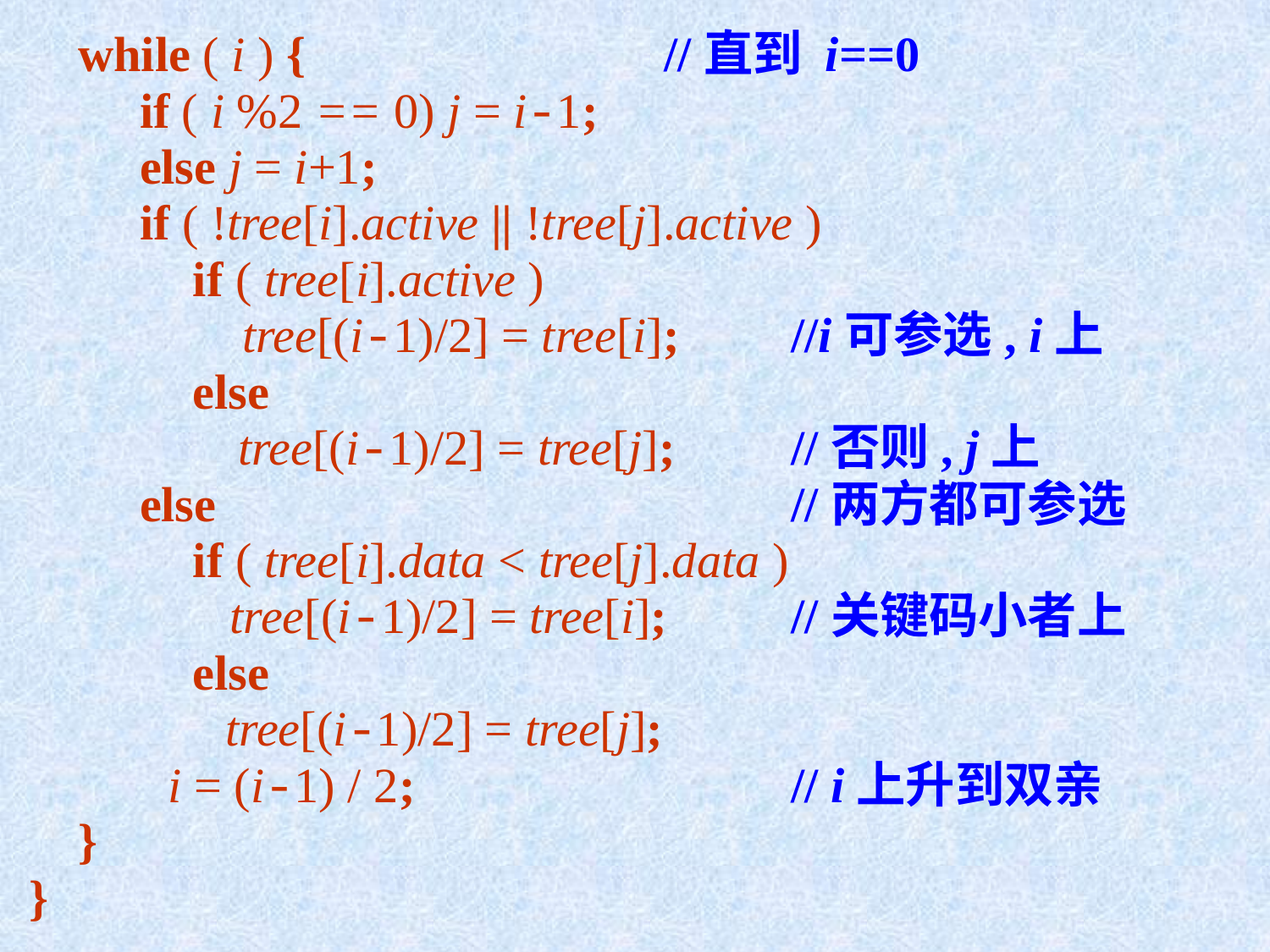

while ( i ) {                             	//直到 i==0
         if ( i %2 == 0) j = i-1;
         else j = i+1;
         if ( !tree[i].active || !tree[j].active )
 	   if ( tree[i].active )
 	       tree[(i-1)/2] = tree[i];       	//i可参选, i上
	   else
                 tree[(i-1)/2] = tree[j];   	//否则, j上
         else					//两方都可参选
	   if ( tree[i].data < tree[j].data )
	      tree[(i-1)/2] = tree[i];        	//关键码小者上
	   else
                tree[(i-1)/2] = tree[j];
	 i = (i-1) / 2;      			// i上升到双亲
    }
}